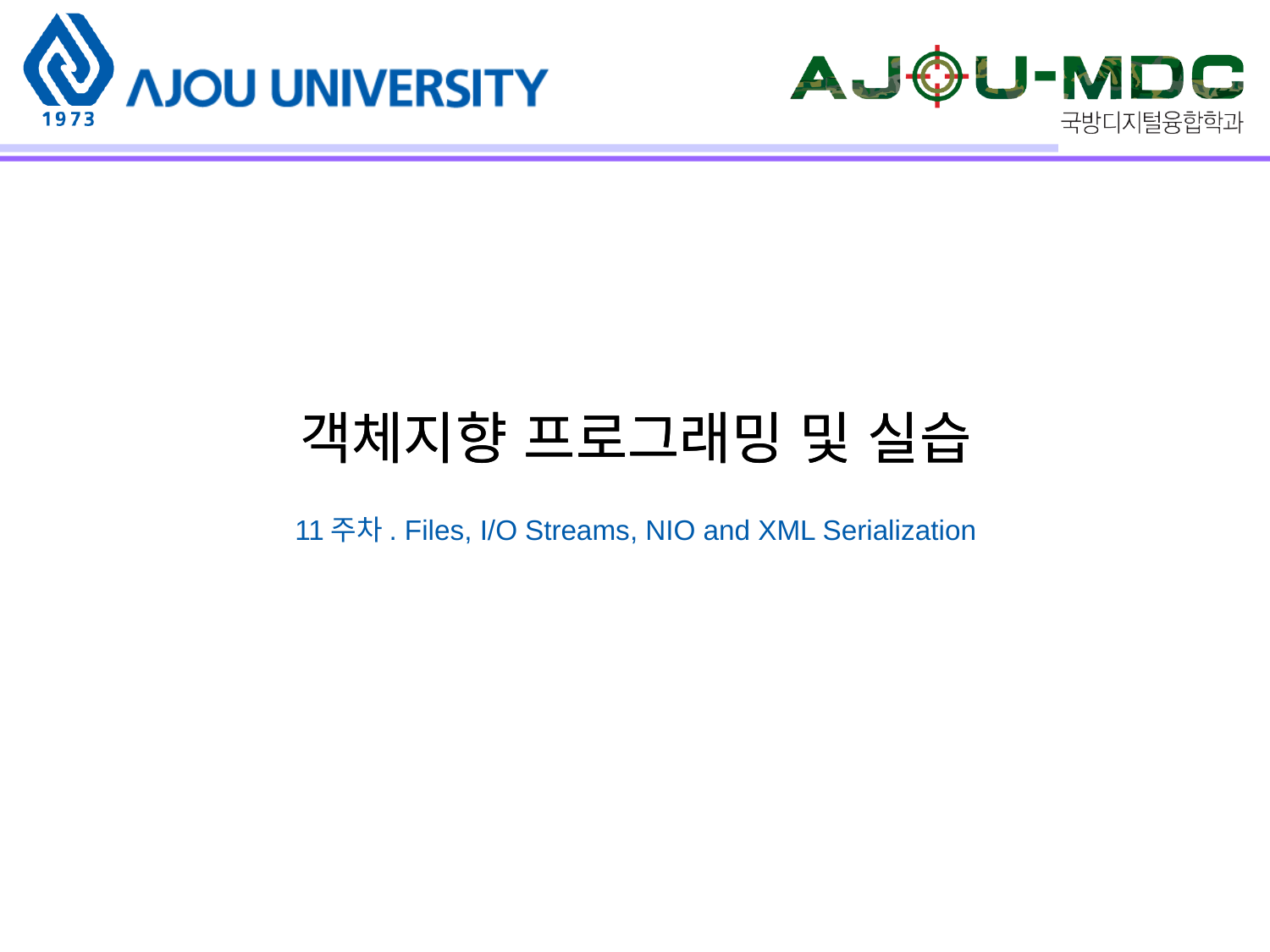

객체지향 프로그래밍 및 실습
11주차. Files, I/O Streams, NIO and XML Serialization